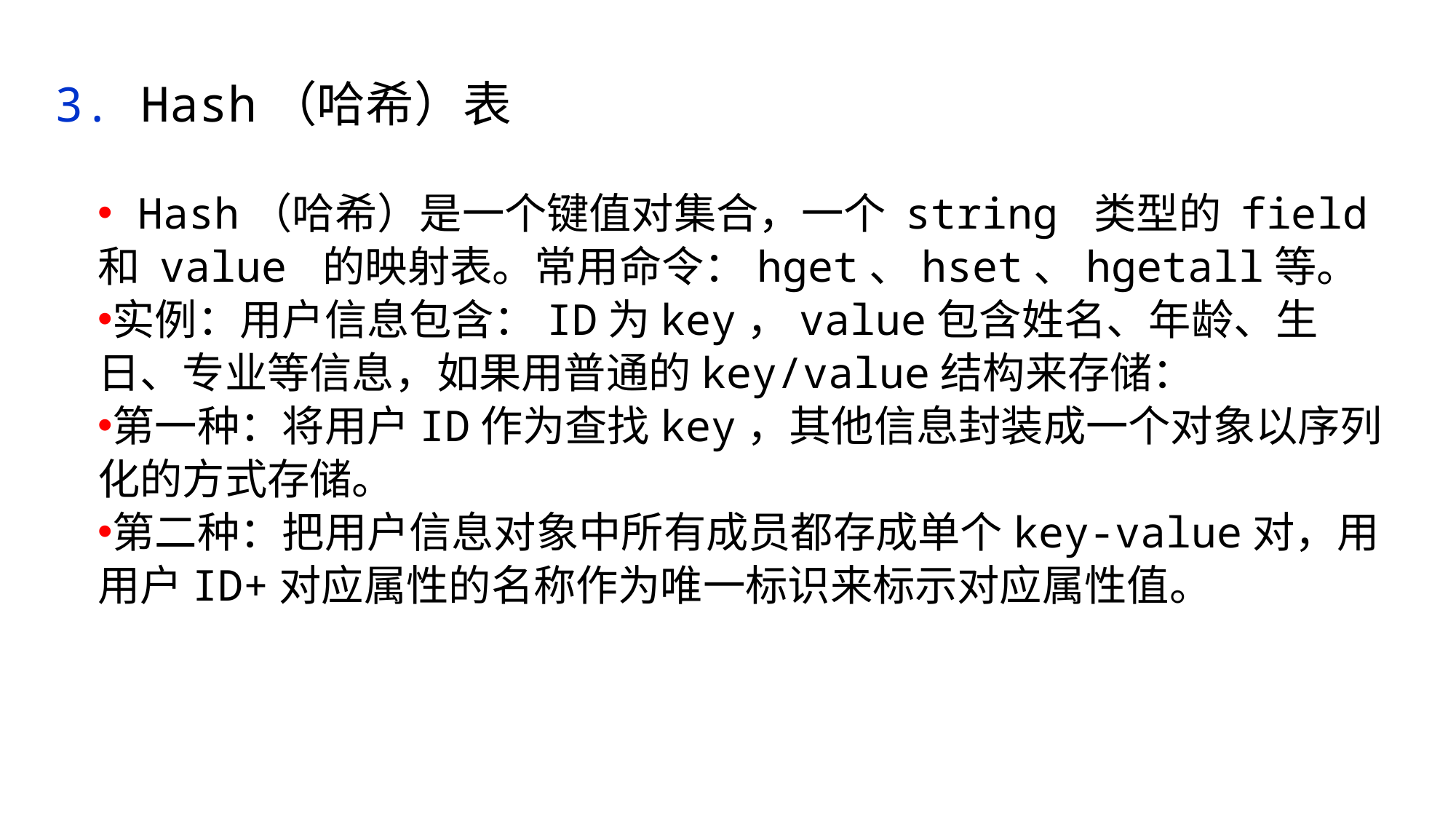

3. Hash（哈希）表
 Hash（哈希）是一个键值对集合，一个 string 类型的 field 和 value 的映射表。常用命令：hget、hset、hgetall等。
实例：用户信息包含：ID为key，value包含姓名、年龄、生日、专业等信息，如果用普通的key/value结构来存储：
第一种：将用户ID作为查找key，其他信息封装成一个对象以序列化的方式存储。
第二种：把用户信息对象中所有成员都存成单个key-value对，用用户ID+对应属性的名称作为唯一标识来标示对应属性值。